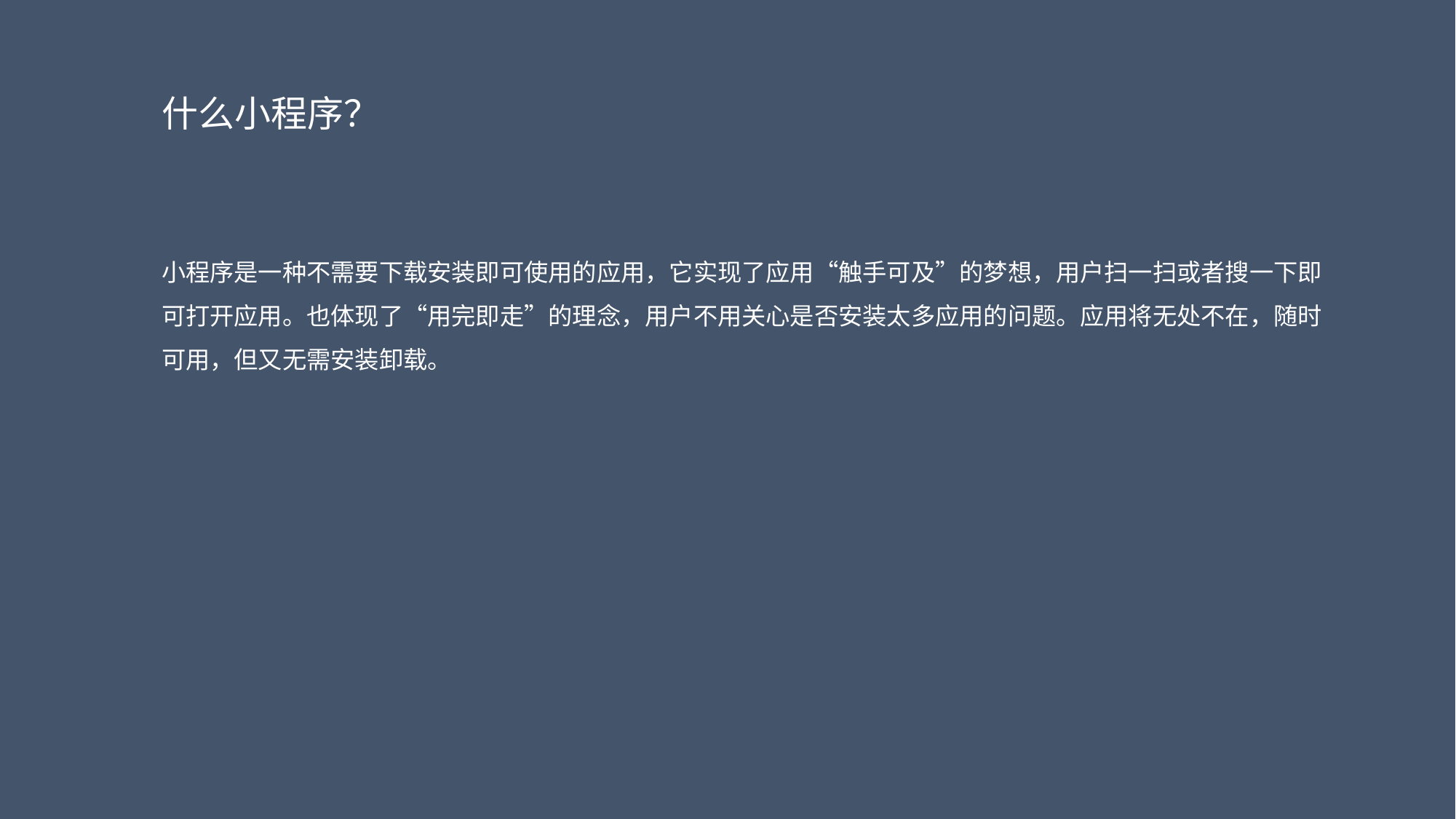

什么小程序？
小程序是一种不需要下载安装即可使用的应用，它实现了应用“触手可及”的梦想，用户扫一扫或者搜一下即可打开应用。也体现了“用完即走”的理念，用户不用关心是否安装太多应用的问题。应用将无处不在，随时可用，但又无需安装卸载。